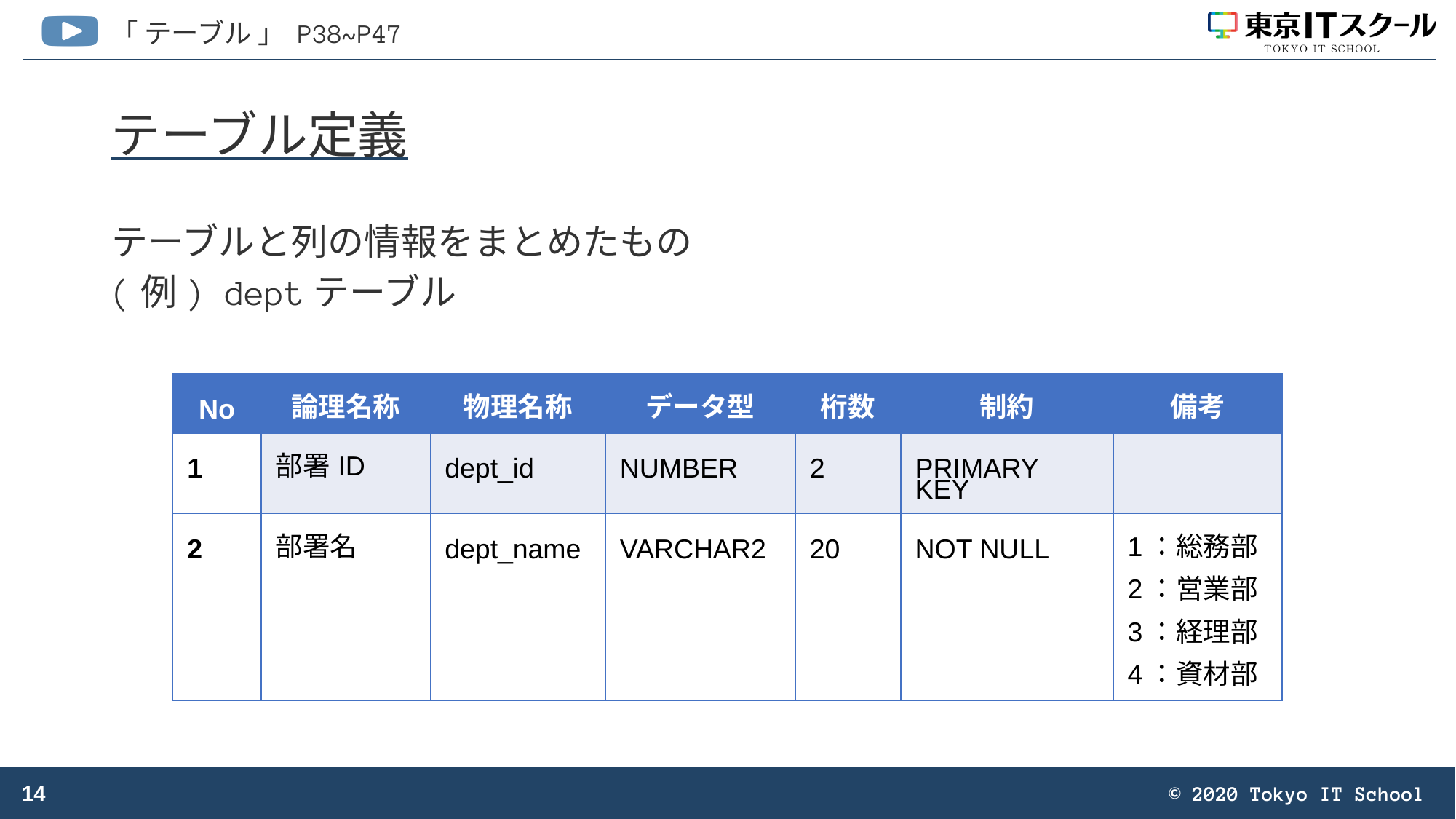

# テーブル定義
テーブルと列の情報をまとめたもの
(例) deptテーブル

| No | 論理名称 | 物理名称 | データ型 | 桁数 | 制約 | 備考 |
| --- | --- | --- | --- | --- | --- | --- |
| 1 | 部署ID | dept\_id | NUMBER | 2 | PRIMARY KEY |  |
| 2 | 部署名 | dept\_name | VARCHAR2 | 20 | NOT NULL | 1：総務部 2：営業部 3：経理部 4：資材部 |
14